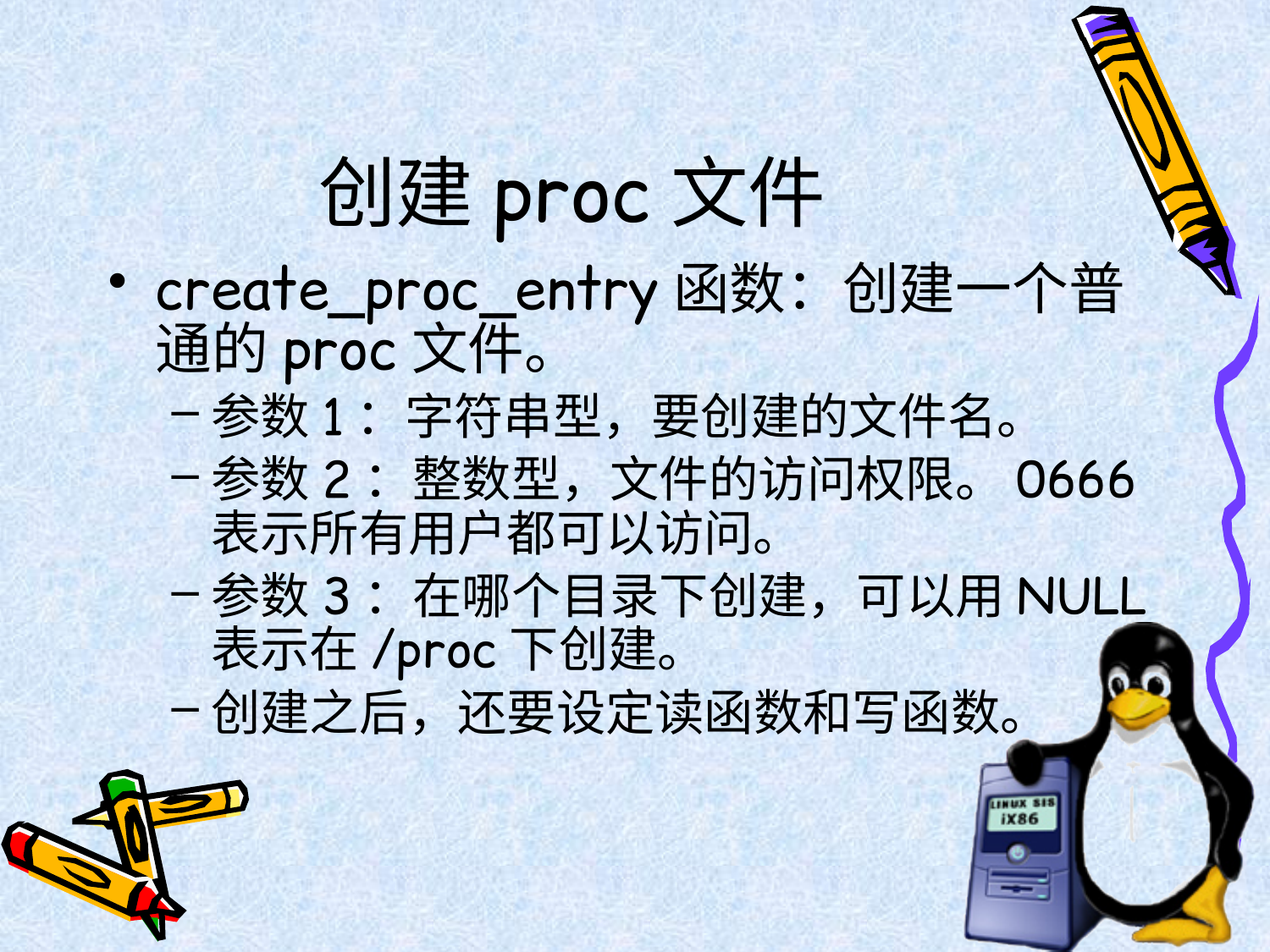

# 创建proc文件
create_proc_entry函数：创建一个普通的proc文件。
参数1：字符串型，要创建的文件名。
参数2：整数型，文件的访问权限。0666表示所有用户都可以访问。
参数3：在哪个目录下创建，可以用NULL表示在/proc下创建。
创建之后，还要设定读函数和写函数。